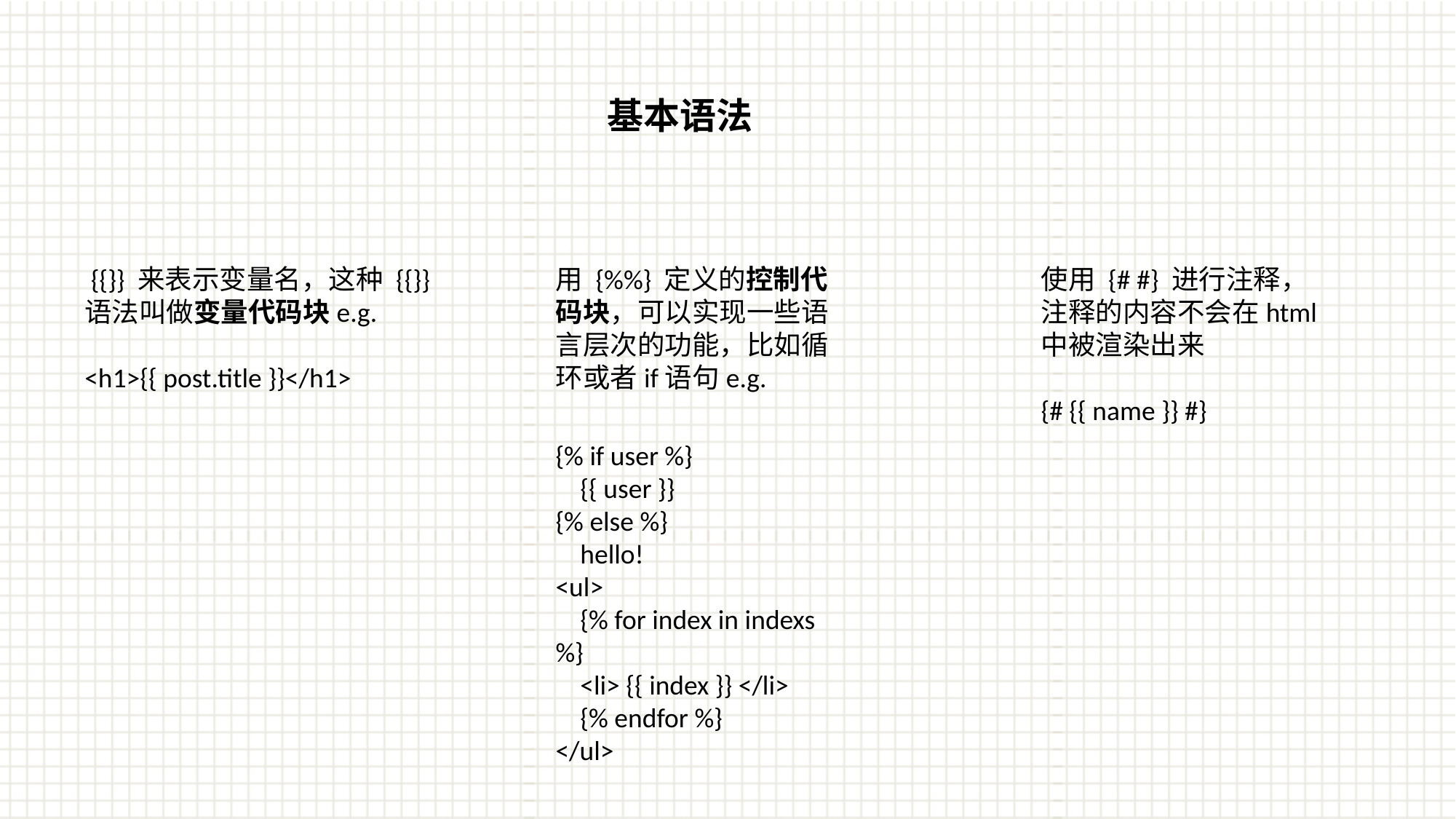

基本语法
 {{}} 来表示变量名，这种 {{}} 语法叫做变量代码块e.g.

<h1>{{ post.title }}</h1>
用 {%%} 定义的控制代码块，可以实现一些语言层次的功能，比如循环或者if语句e.g.
使用 {# #} 进行注释，注释的内容不会在html中被渲染出来

{# {{ name }} #}
{% if user %}
    {{ user }}
{% else %}
    hello!
<ul>
    {% for index in indexs %}
    <li> {{ index }} </li>
    {% endfor %}
</ul>